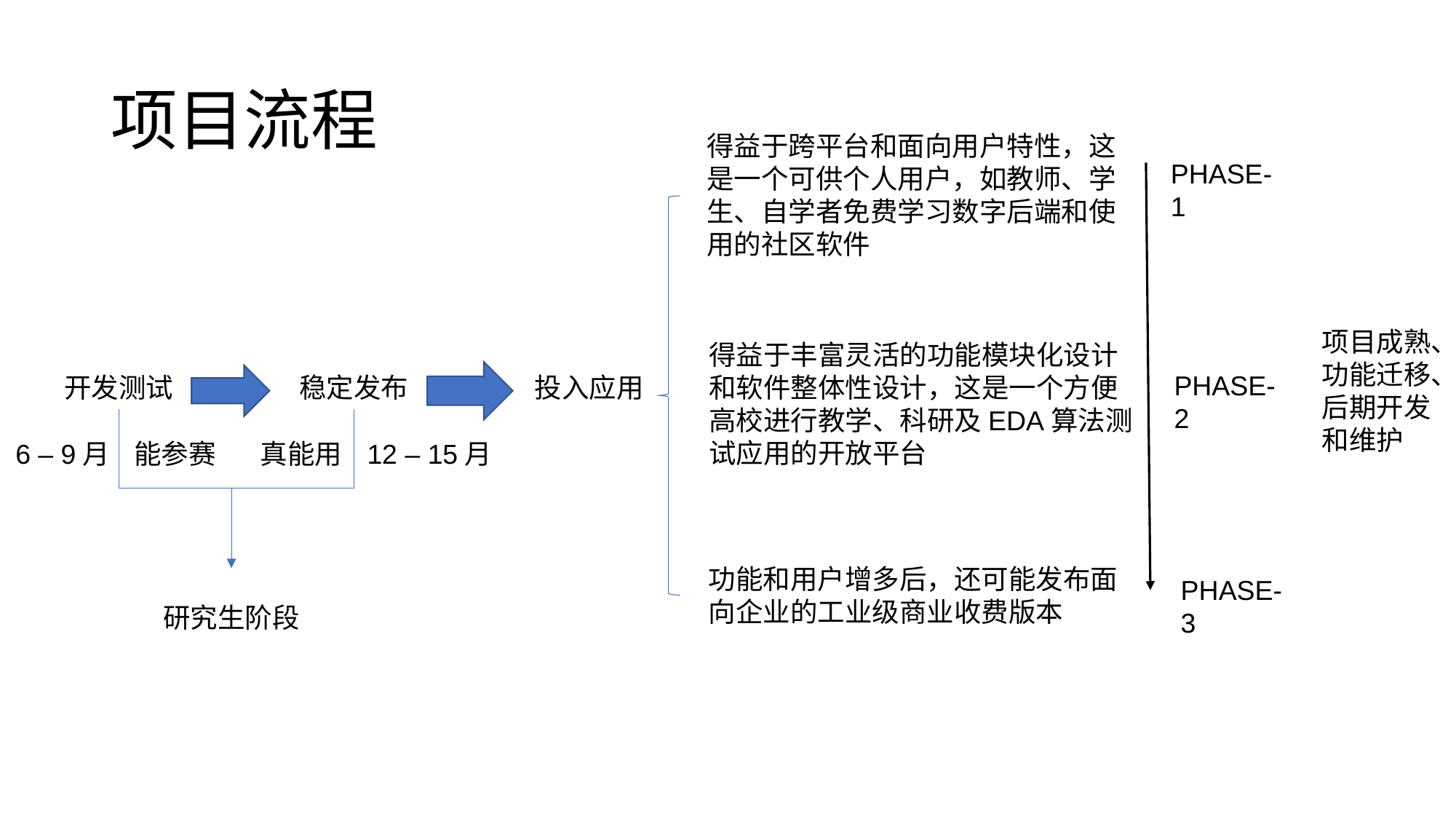

# 项目流程
得益于跨平台和面向用户特性，这是一个可供个人用户，如教师、学生、自学者免费学习数字后端和使用的社区软件
PHASE-1

项目成熟、功能迁移、后期开发和维护
得益于丰富灵活的功能模块化设计和软件整体性设计，这是一个方便高校进行教学、科研及EDA算法测试应用的开放平台

PHASE-2

开发测试
稳定发布
投入应用
能参赛
真能用
6 – 9月
12 – 15月
功能和用户增多后，还可能发布面向企业的工业级商业收费版本
PHASE-3
研究生阶段